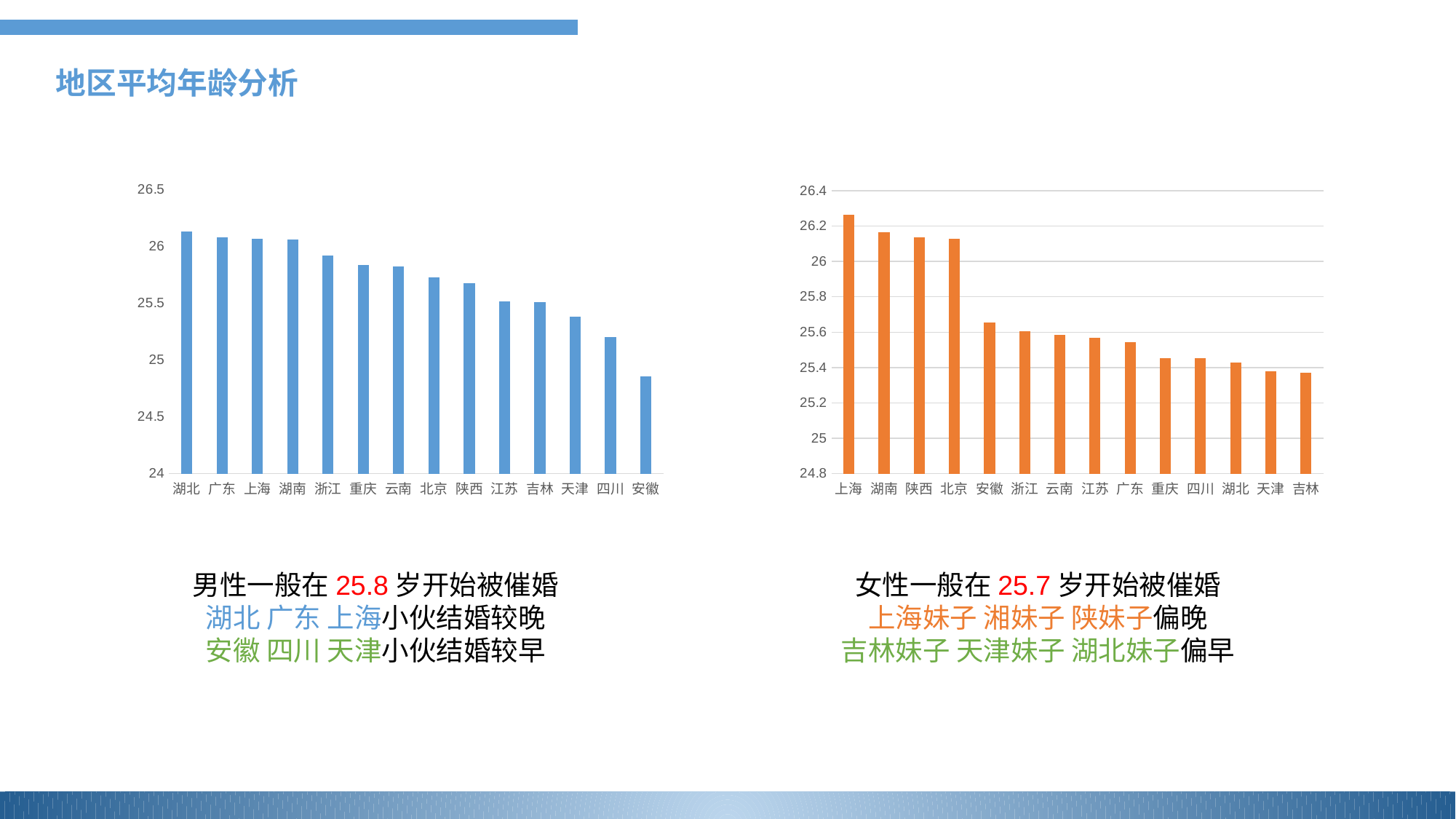

地区平均年龄分析

### Chart

| Category |  |
|---|---|
| 湖北 | 26.1329 |
| 广东 | 26.0832 |
| 上海 | 26.0696 |
| 湖南 | 26.06 |
| 浙江 | 25.9185 |
| 重庆 | 25.8379 |
| 云南 | 25.826 |
| 北京 | 25.7255 |
| 陕西 | 25.6741 |
| 江苏 | 25.5172 |
| 吉林 | 25.5127 |
| 天津 | 25.3808 |
| 四川 | 25.205 |
| 安徽 | 24.8538 |

### Chart

| Category |  |
|---|---|
| 上海 | 26.2648 |
| 湖南 | 26.1662 |
| 陕西 | 26.1369 |
| 北京 | 26.1274 |
| 安徽 | 25.6563 |
| 浙江 | 25.6058 |
| 云南 | 25.586 |
| 江苏 | 25.5667 |
| 广东 | 25.5425 |
| 重庆 | 25.4542 |
| 四川 | 25.4515 |
| 湖北 | 25.429 |
| 天津 | 25.377 |
| 吉林 | 25.3698 |
男性一般在25.8岁开始被催婚
湖北 广东 上海小伙结婚较晚
安徽 四川 天津小伙结婚较早
女性一般在25.7岁开始被催婚
上海妹子 湘妹子 陕妹子偏晚
吉林妹子 天津妹子 湖北妹子偏早